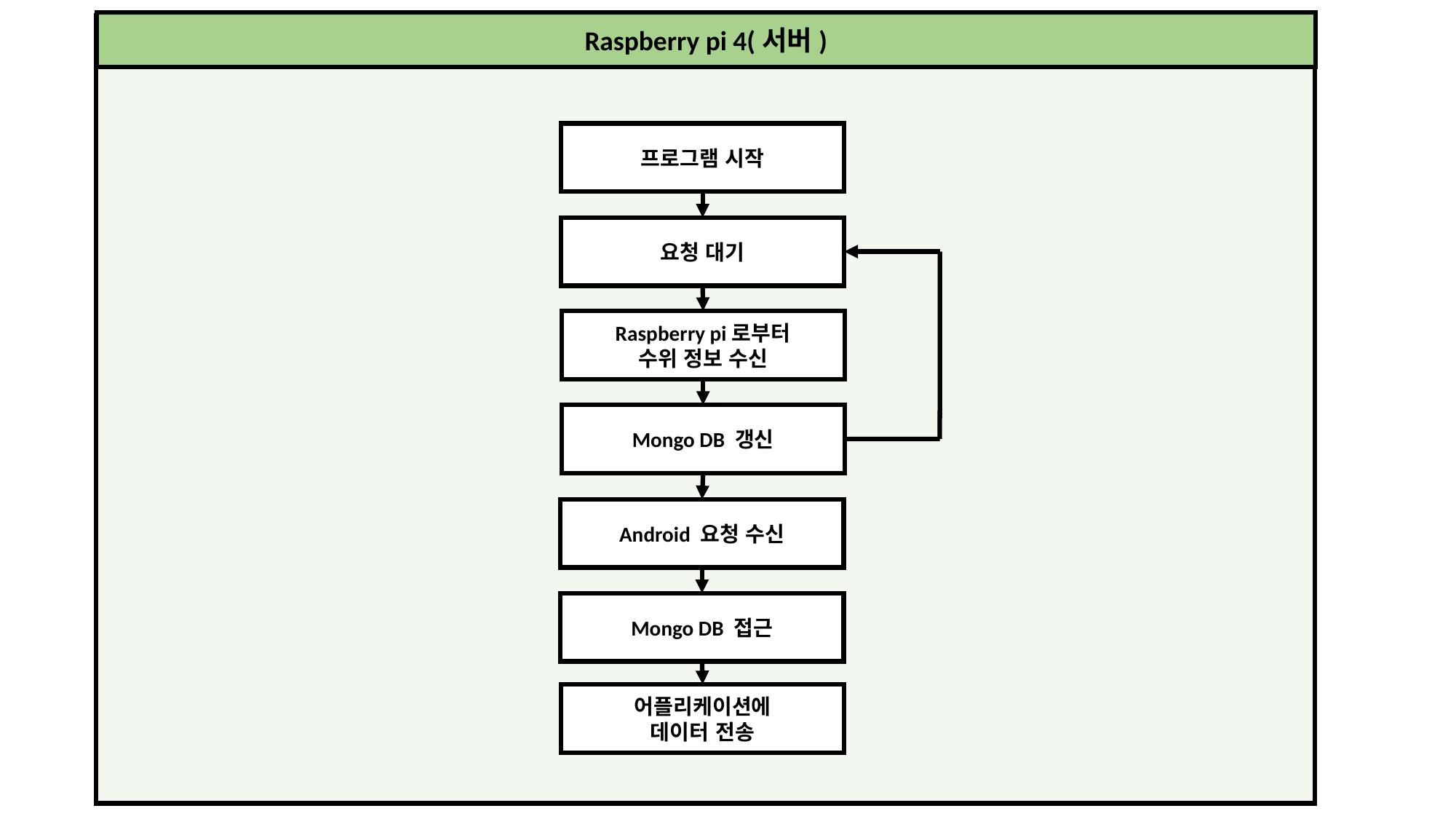

Raspberry pi 4(서버)

프로그램 시작
요청 대기
Raspberry pi로부터
수위 정보 수신
Mongo DB 갱신
Android 요청 수신
Mongo DB 접근
어플리케이션에
데이터 전송